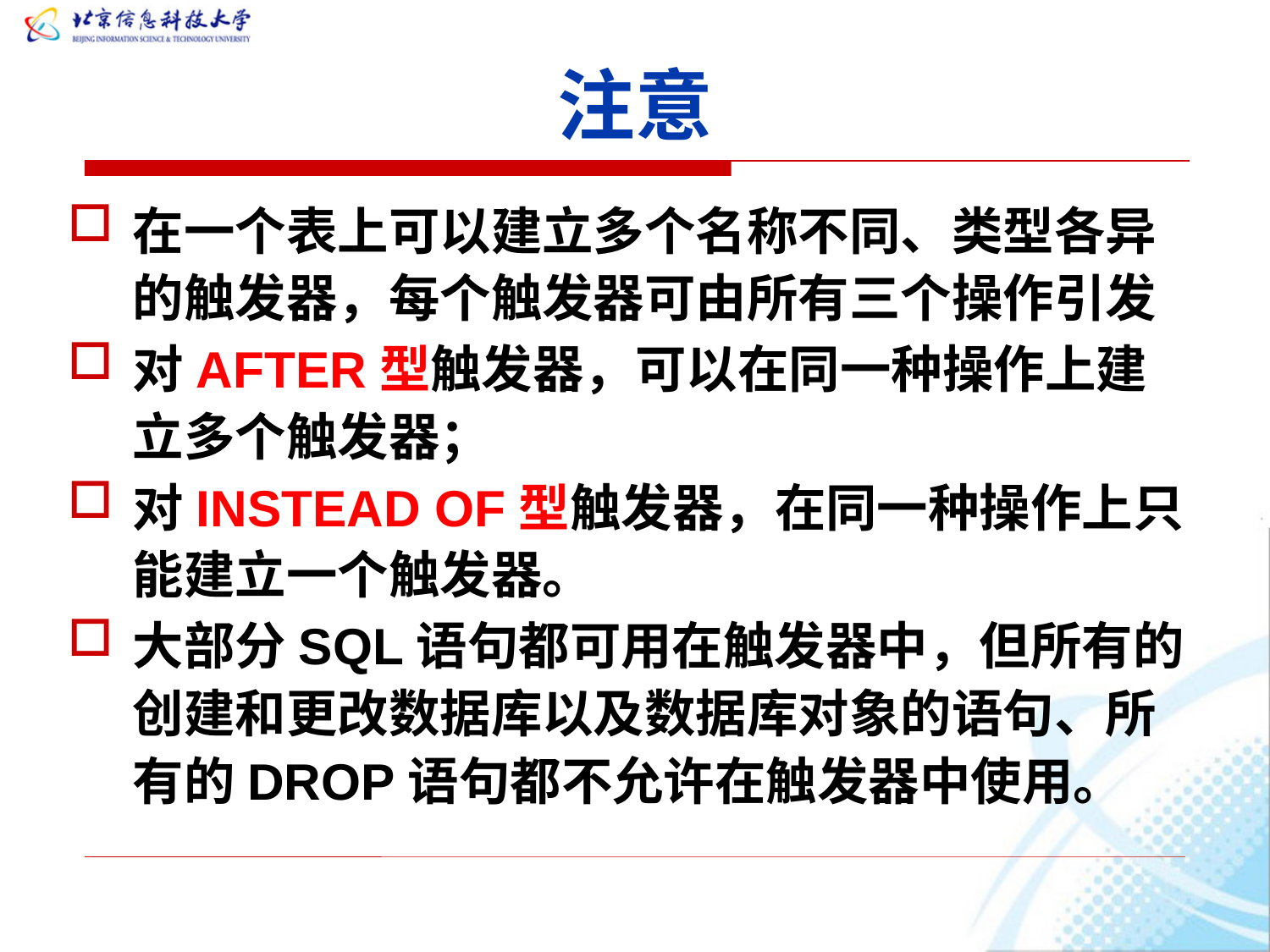

# 注意
在一个表上可以建立多个名称不同、类型各异的触发器，每个触发器可由所有三个操作引发
对AFTER型触发器，可以在同一种操作上建立多个触发器；
对INSTEAD OF型触发器，在同一种操作上只能建立一个触发器。
大部分SQL语句都可用在触发器中，但所有的创建和更改数据库以及数据库对象的语句、所有的DROP语句都不允许在触发器中使用。

4